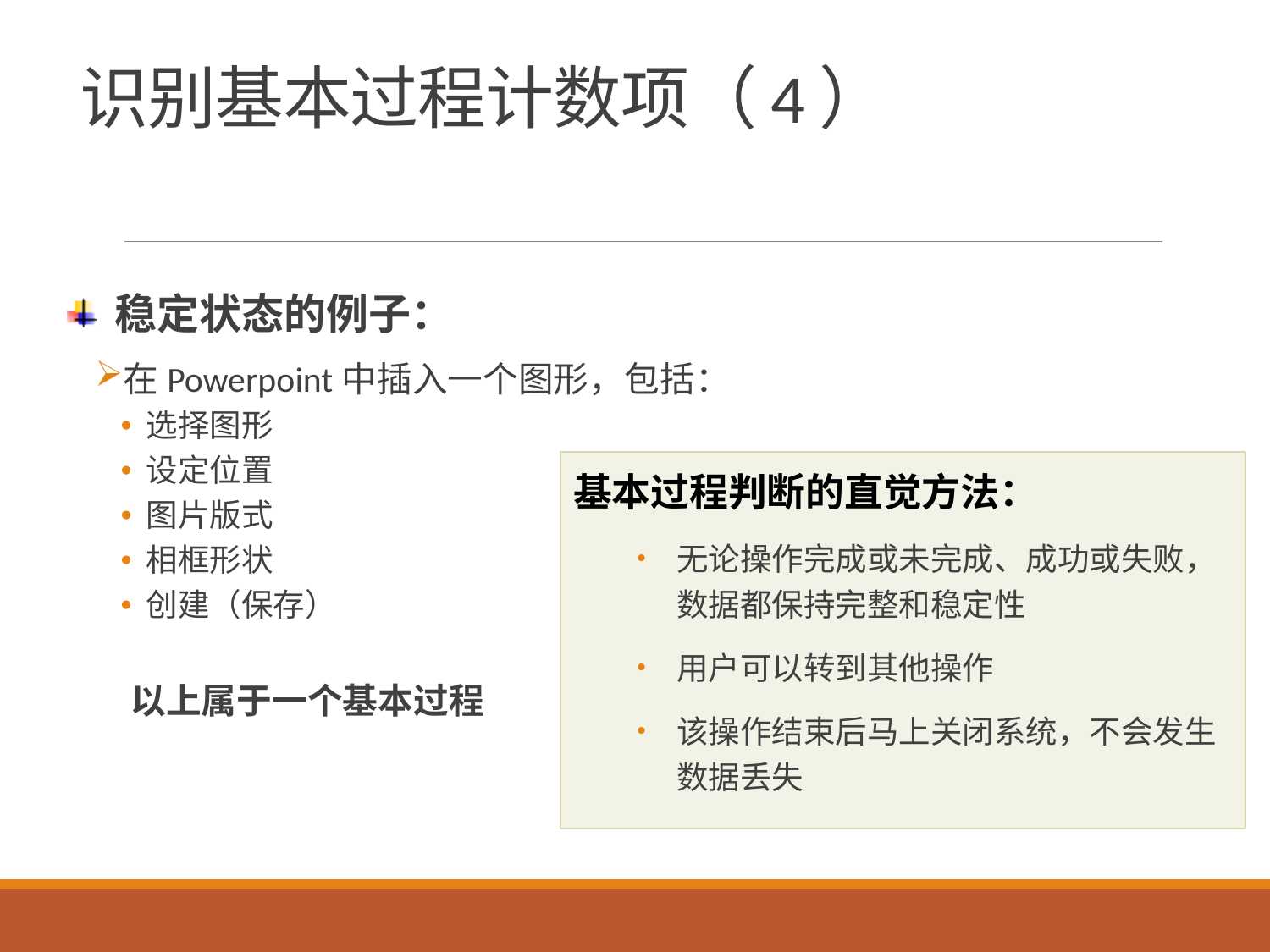

# 识别基本过程计数项（4）
稳定状态的例子：
在Powerpoint中插入一个图形，包括：
选择图形
设定位置
图片版式
相框形状
创建（保存）

以上属于一个基本过程
基本过程判断的直觉方法：
无论操作完成或未完成、成功或失败，数据都保持完整和稳定性
用户可以转到其他操作
该操作结束后马上关闭系统，不会发生数据丢失